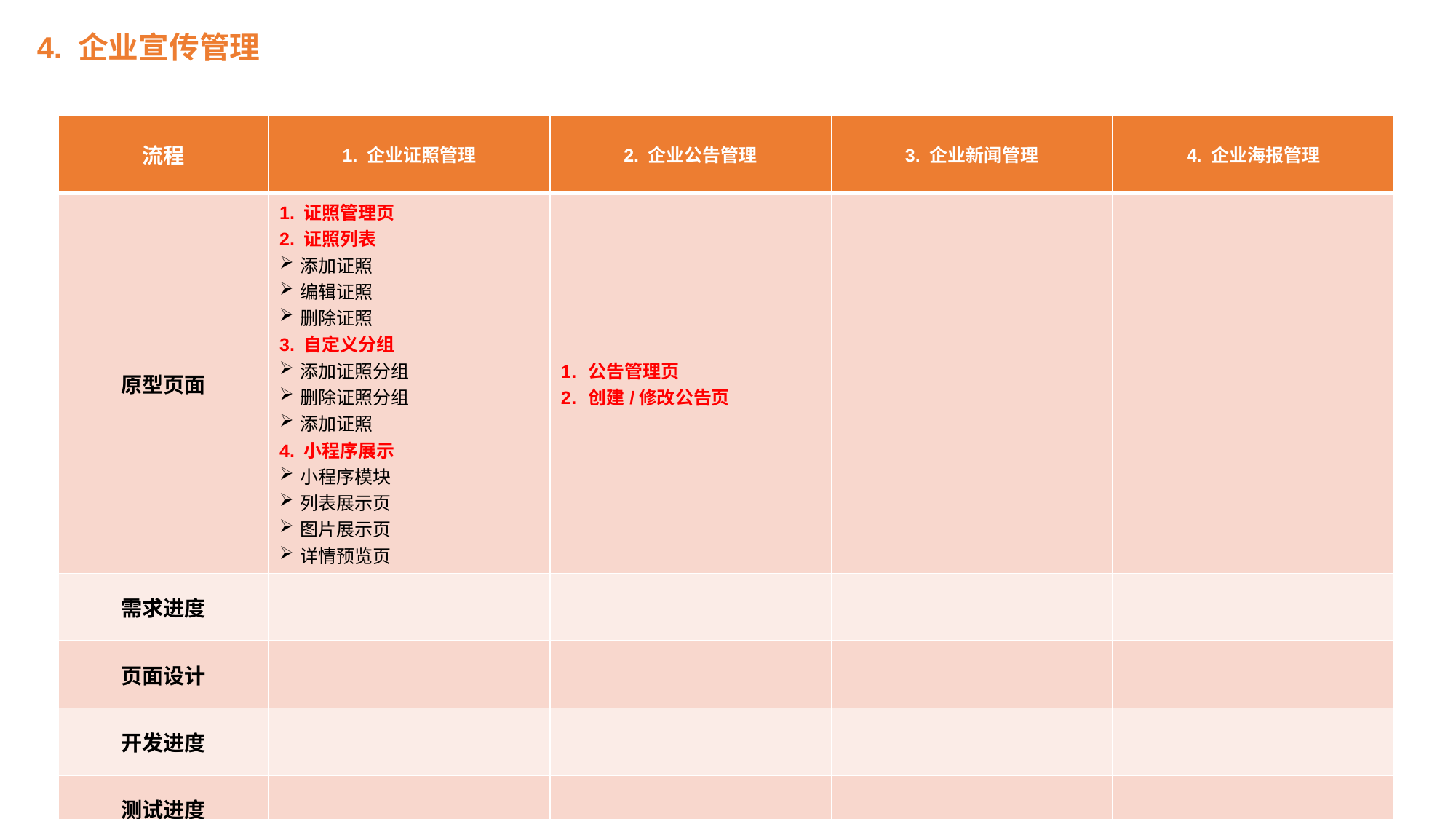

4. 企业宣传管理
| 流程 | 1. 企业证照管理 | 2. 企业公告管理 | 3. 企业新闻管理 | 4. 企业海报管理 |
| --- | --- | --- | --- | --- |
| 原型页面 | 1. 证照管理页 2. 证照列表 添加证照 编辑证照 删除证照 3. 自定义分组 添加证照分组 删除证照分组 添加证照 4. 小程序展示 小程序模块 列表展示页 图片展示页 详情预览页 | 公告管理页 创建/修改公告页 |  |  |
| 需求进度 |  |  |  |  |
| 页面设计 |  |  |  |  |
| 开发进度 |  |  |  |  |
| 测试进度 |  |  |  |  |